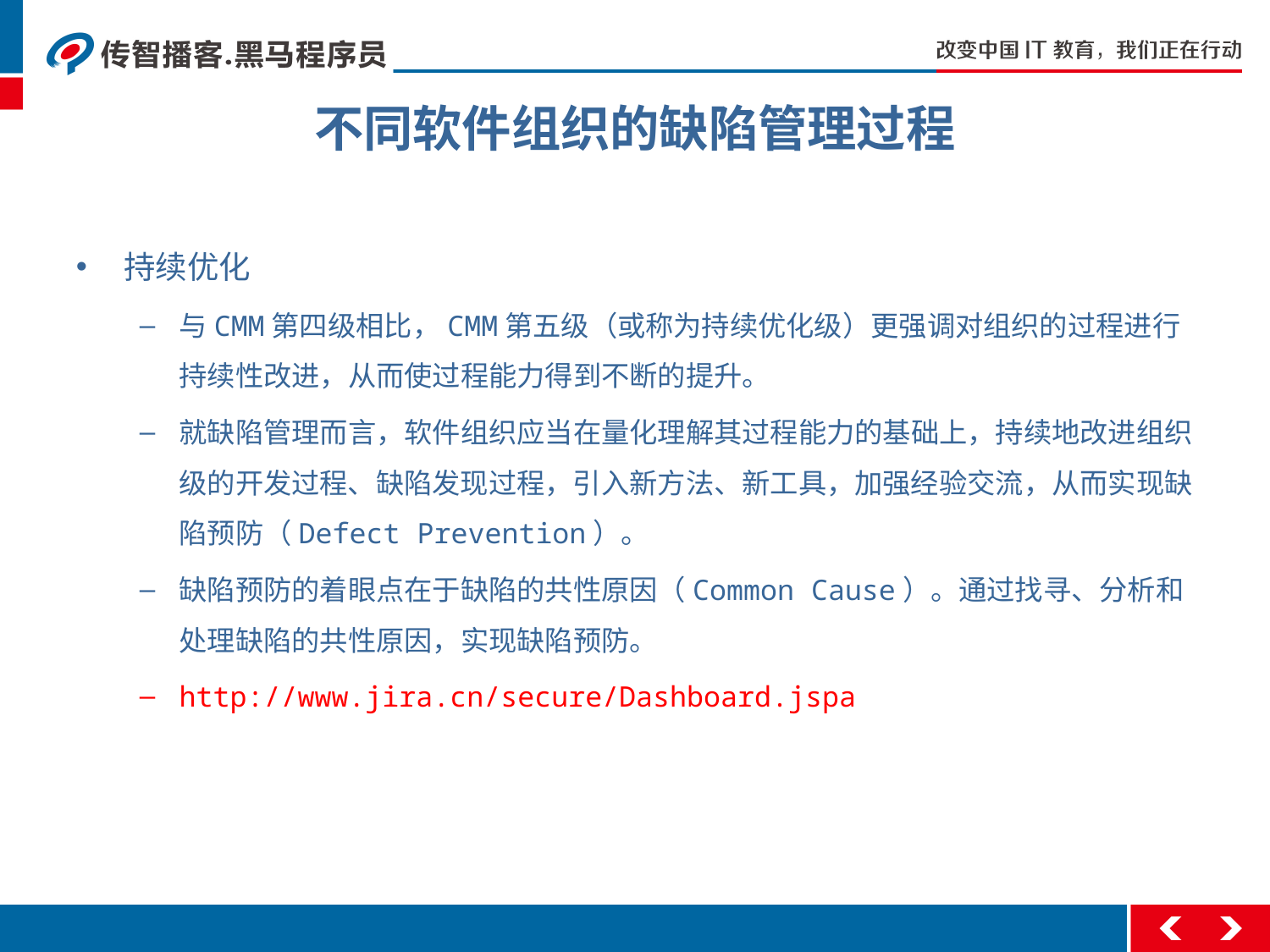

# 不同软件组织的缺陷管理过程
持续优化
与CMM第四级相比，CMM第五级（或称为持续优化级）更强调对组织的过程进行持续性改进，从而使过程能力得到不断的提升。
就缺陷管理而言，软件组织应当在量化理解其过程能力的基础上，持续地改进组织级的开发过程、缺陷发现过程，引入新方法、新工具，加强经验交流，从而实现缺陷预防（Defect Prevention）。
缺陷预防的着眼点在于缺陷的共性原因（Common Cause）。通过找寻、分析和处理缺陷的共性原因，实现缺陷预防。
http://www.jira.cn/secure/Dashboard.jspa